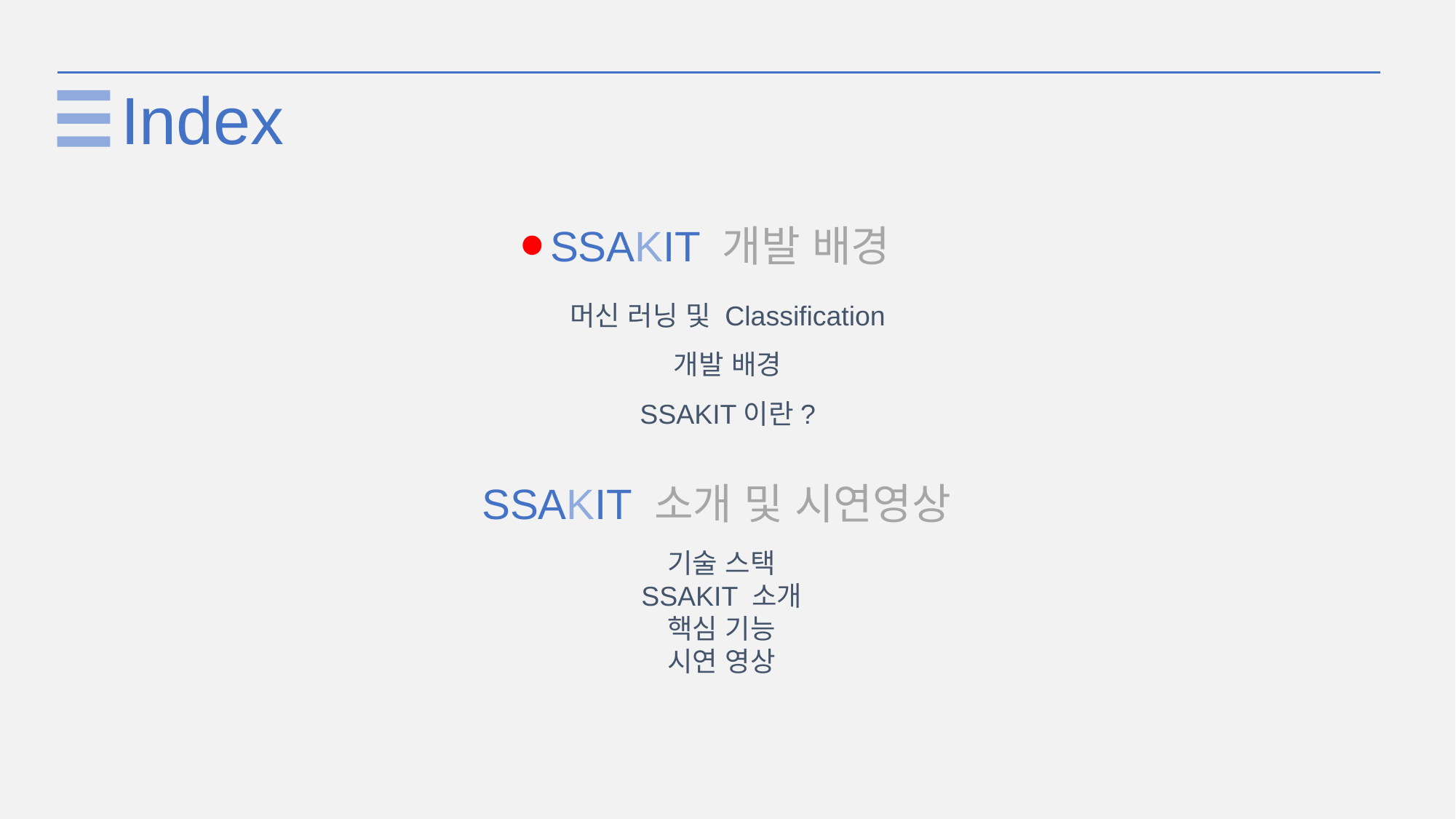

Index

“Machine Learning”
    SSAKIT 개발 배경

머신 러닝 및 Classification
개발 배경
SSAKIT이란?

기계가 학습한다는 건, 프로그램이 특정 작업(T)을 하는 데 있어서
경험(E)를 통해 작업의 성능(P)을 향상 시키는 것이다.

톰 미첼(Tom Mitchell)
    SSAKIT 소개 및 시연영상
기술 스택
SSAKIT 소개
핵심 기능
시연 영상